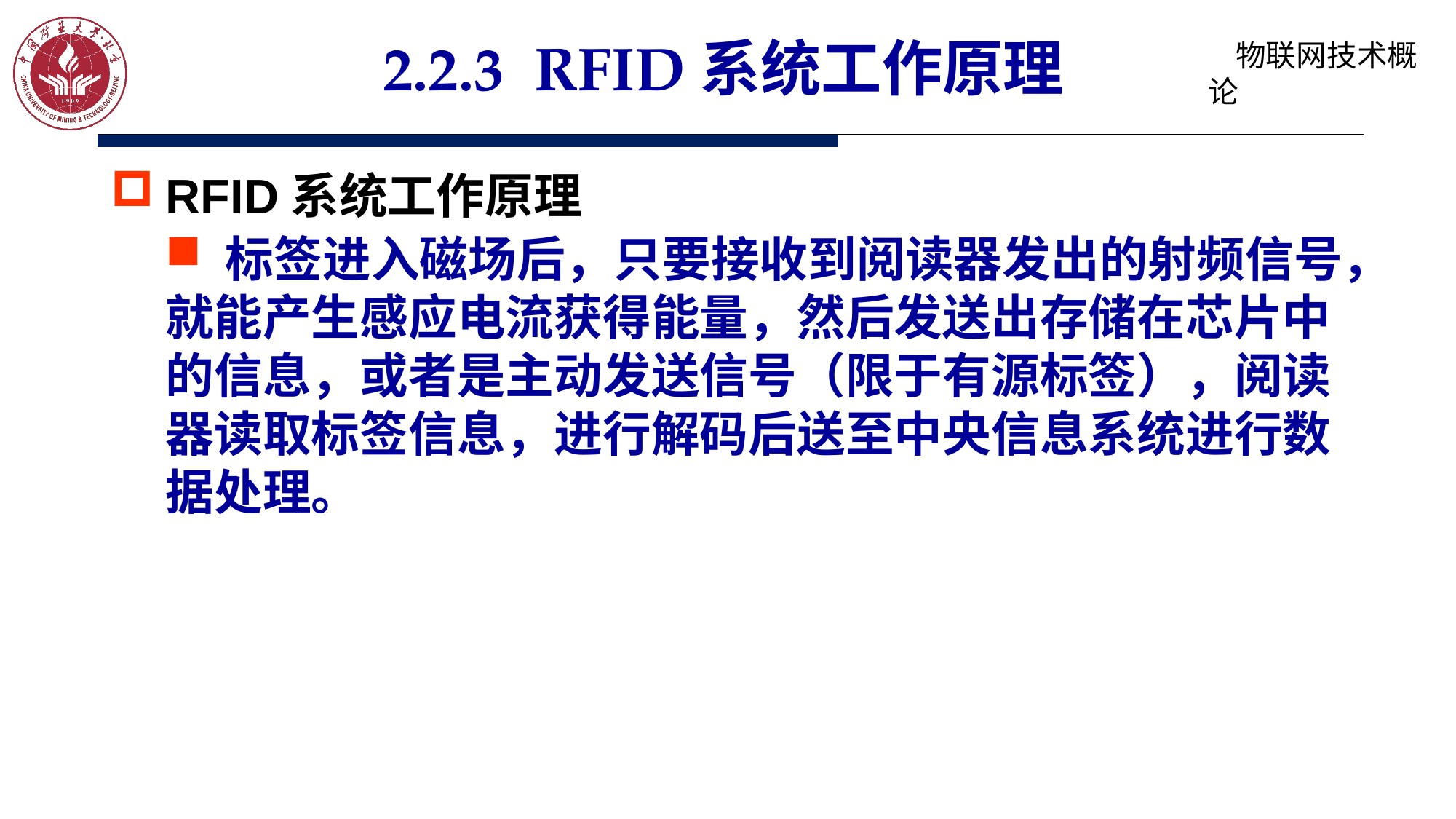

# 2.2.3  RFID系统工作原理
RFID系统工作原理
 标签进入磁场后，只要接收到阅读器发出的射频信号，就能产生感应电流获得能量，然后发送出存储在芯片中的信息，或者是主动发送信号（限于有源标签），阅读器读取标签信息，进行解码后送至中央信息系统进行数据处理。